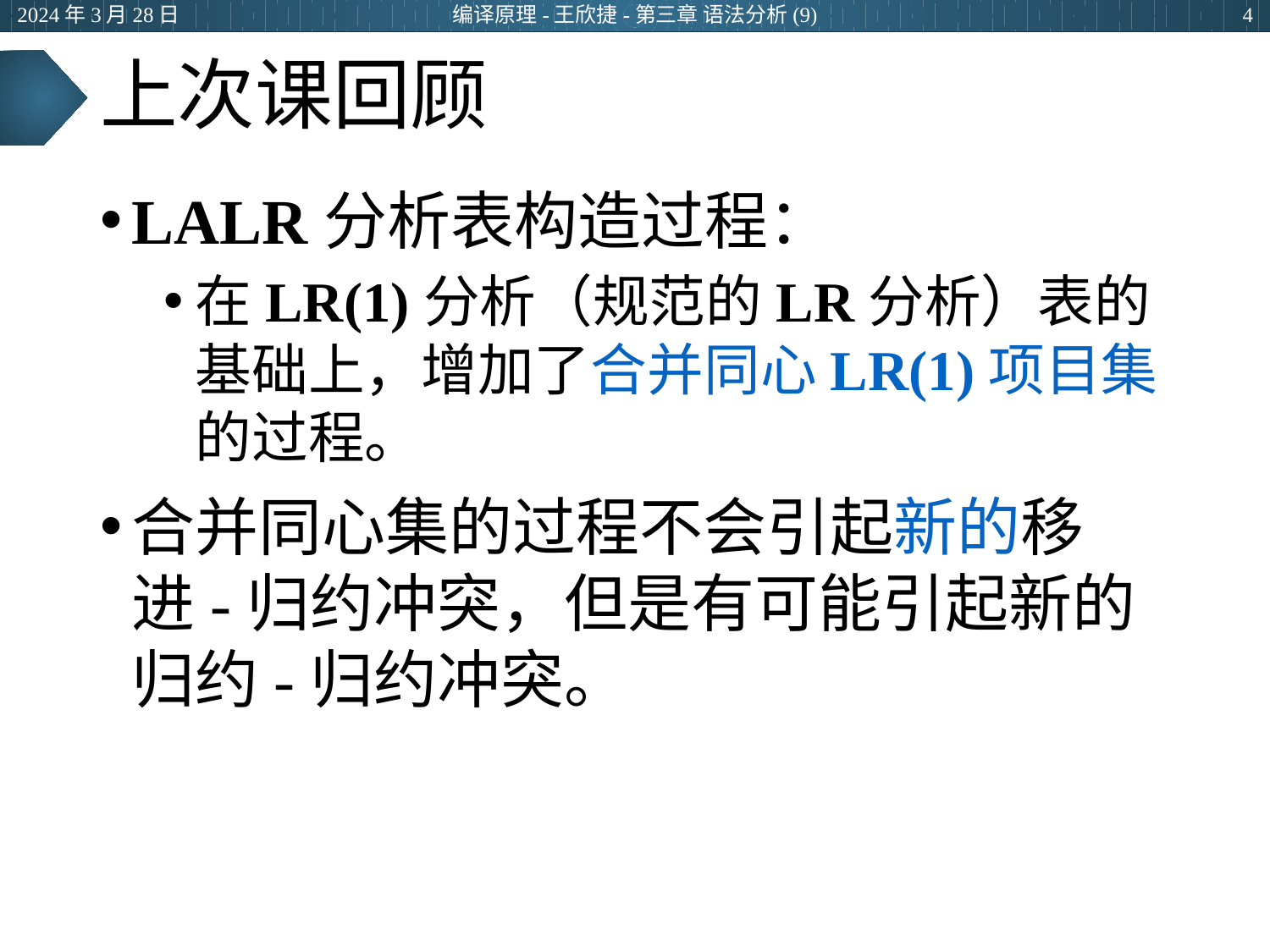

2024年3月28日
编译原理-王欣捷-第三章 语法分析(9)
4
# 上次课回顾
LALR分析表构造过程：
在LR(1)分析（规范的LR分析）表的基础上，增加了合并同心LR(1)项目集的过程。
合并同心集的过程不会引起新的移进-归约冲突，但是有可能引起新的归约-归约冲突。